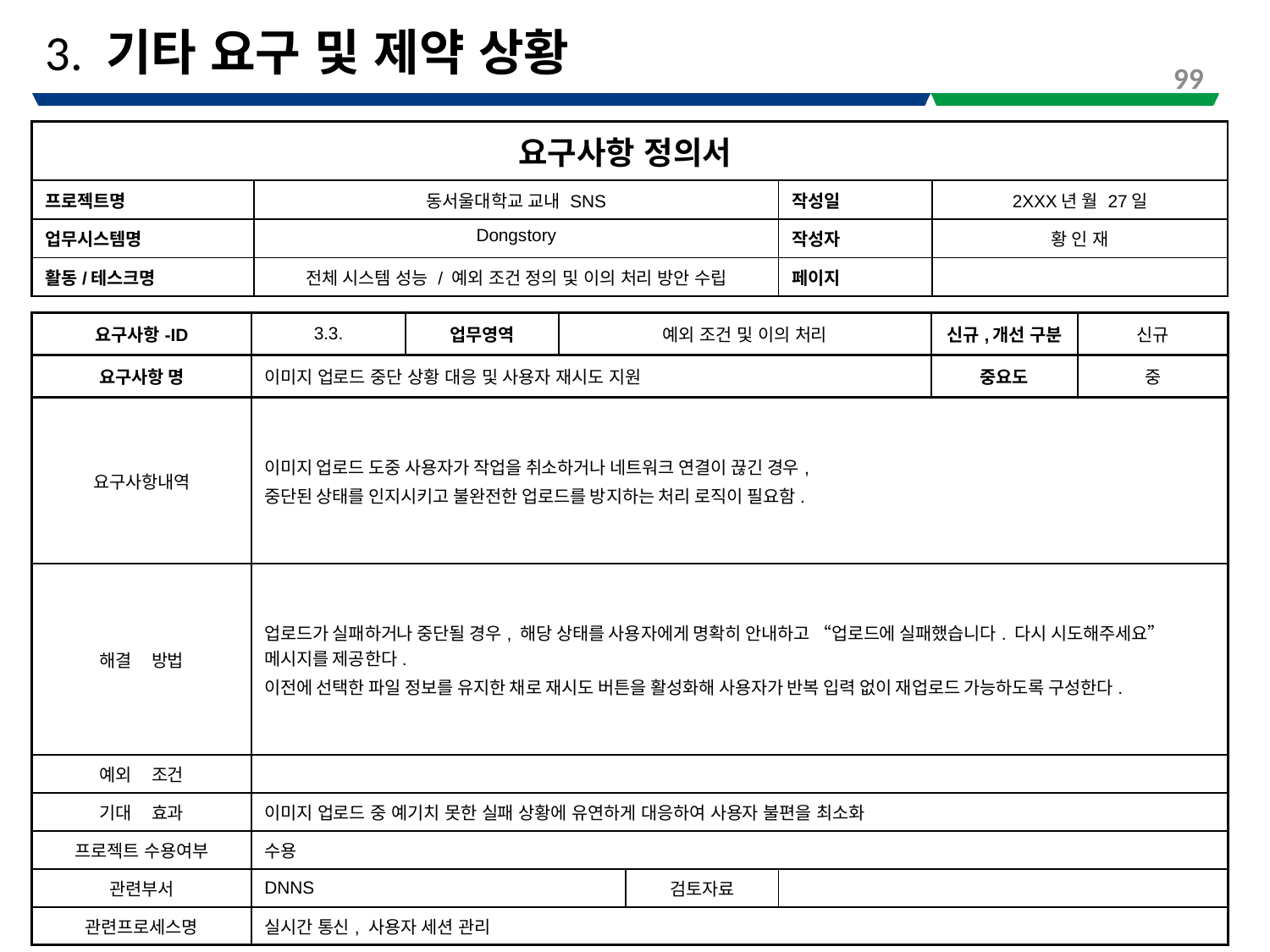

# 3. 기타 요구 및 제약 상황
99
| 요구사항 정의서 |  |  |  |
| --- | --- | --- | --- |
| 프로젝트명 | 동서울대학교 교내 SNS | 작성일 | 2XXX년 월 27일 |
| 업무시스템명 | Dongstory | 작성자 | 황 인 재 |
| 활동/테스크명 | 전체 시스템 성능 / 예외 조건 정의 및 이의 처리 방안 수립 | 페이지 |  |
| 요구사항-ID | 3.3. | 업무영역 | 예외 조건 및 이의 처리 |  |  | 신규,개선 구분 | 신규 |
| --- | --- | --- | --- | --- | --- | --- | --- |
| 요구사항 명 | 이미지 업로드 중단 상황 대응 및 사용자 재시도 지원 |  |  |  |  | 중요도 | 중 |
| 요구사항내역 | 이미지 업로드 도중 사용자가 작업을 취소하거나 네트워크 연결이 끊긴 경우, 중단된 상태를 인지시키고 불완전한 업로드를 방지하는 처리 로직이 필요함. |  |  |  |  |  |  |
| 해결 방법 | 업로드가 실패하거나 중단될 경우, 해당 상태를 사용자에게 명확히 안내하고 “업로드에 실패했습니다. 다시 시도해주세요” 메시지를 제공한다. 이전에 선택한 파일 정보를 유지한 채로 재시도 버튼을 활성화해 사용자가 반복 입력 없이 재업로드 가능하도록 구성한다. |  |  |  |  |  |  |
| 예외 조건 |  |  |  |  |  |  |  |
| 기대 효과 | 이미지 업로드 중 예기치 못한 실패 상황에 유연하게 대응하여 사용자 불편을 최소화 |  |  |  |  |  |  |
| 프로젝트 수용여부 | 수용 |  |  |  |  |  |  |
| 관련부서 | DNNS |  |  | 검토자료 |  |  |  |
| 관련프로세스명 | 실시간 통신, 사용자 세션 관리 |  |  |  |  |  |  |